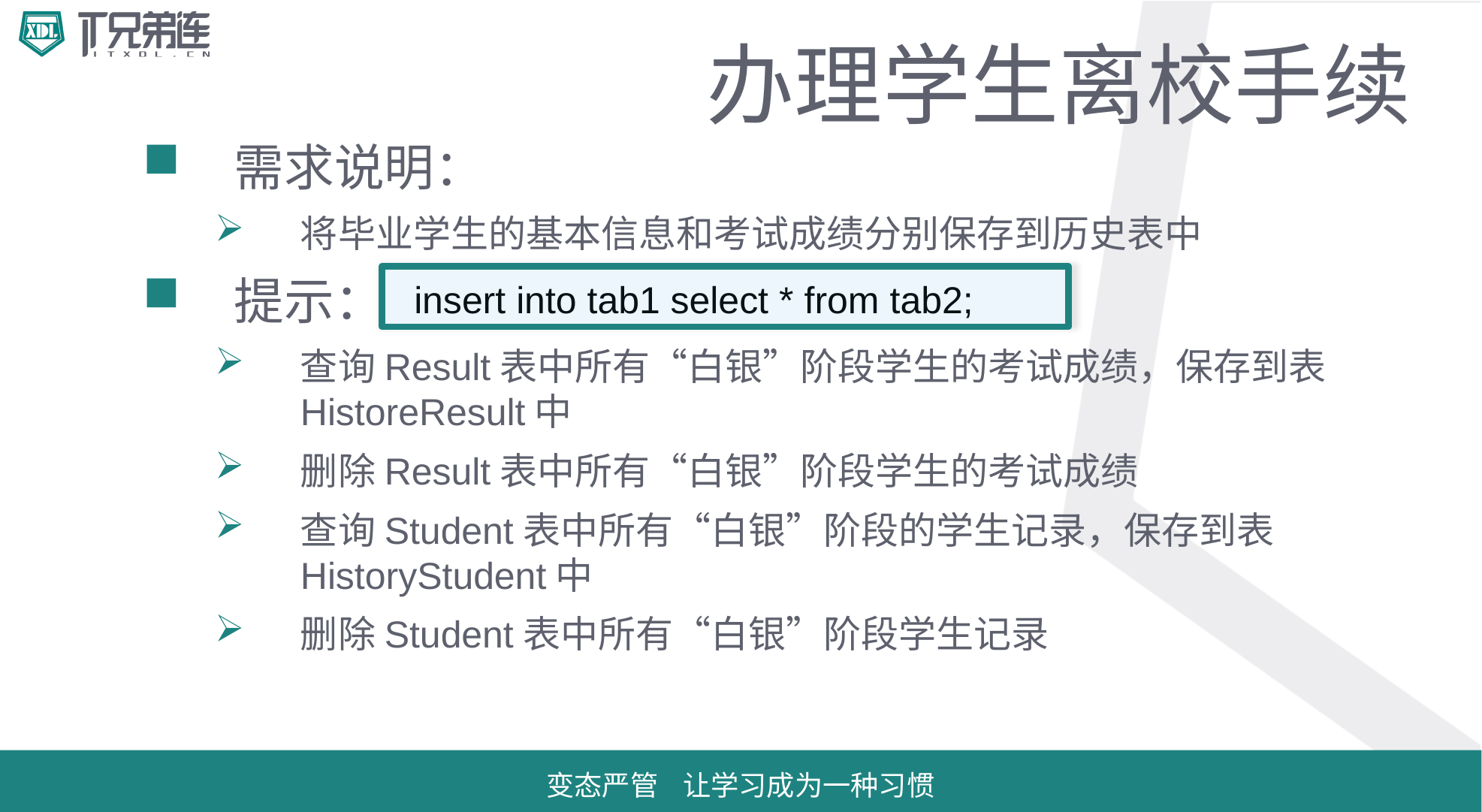

# 办理学生离校手续
需求说明：
将毕业学生的基本信息和考试成绩分别保存到历史表中
提示：
查询Result表中所有“白银”阶段学生的考试成绩，保存到表HistoreResult中
删除Result表中所有“白银”阶段学生的考试成绩
查询Student表中所有“白银”阶段的学生记录，保存到表HistoryStudent中
删除Student表中所有“白银”阶段学生记录
  insert into tab1 select * from tab2;